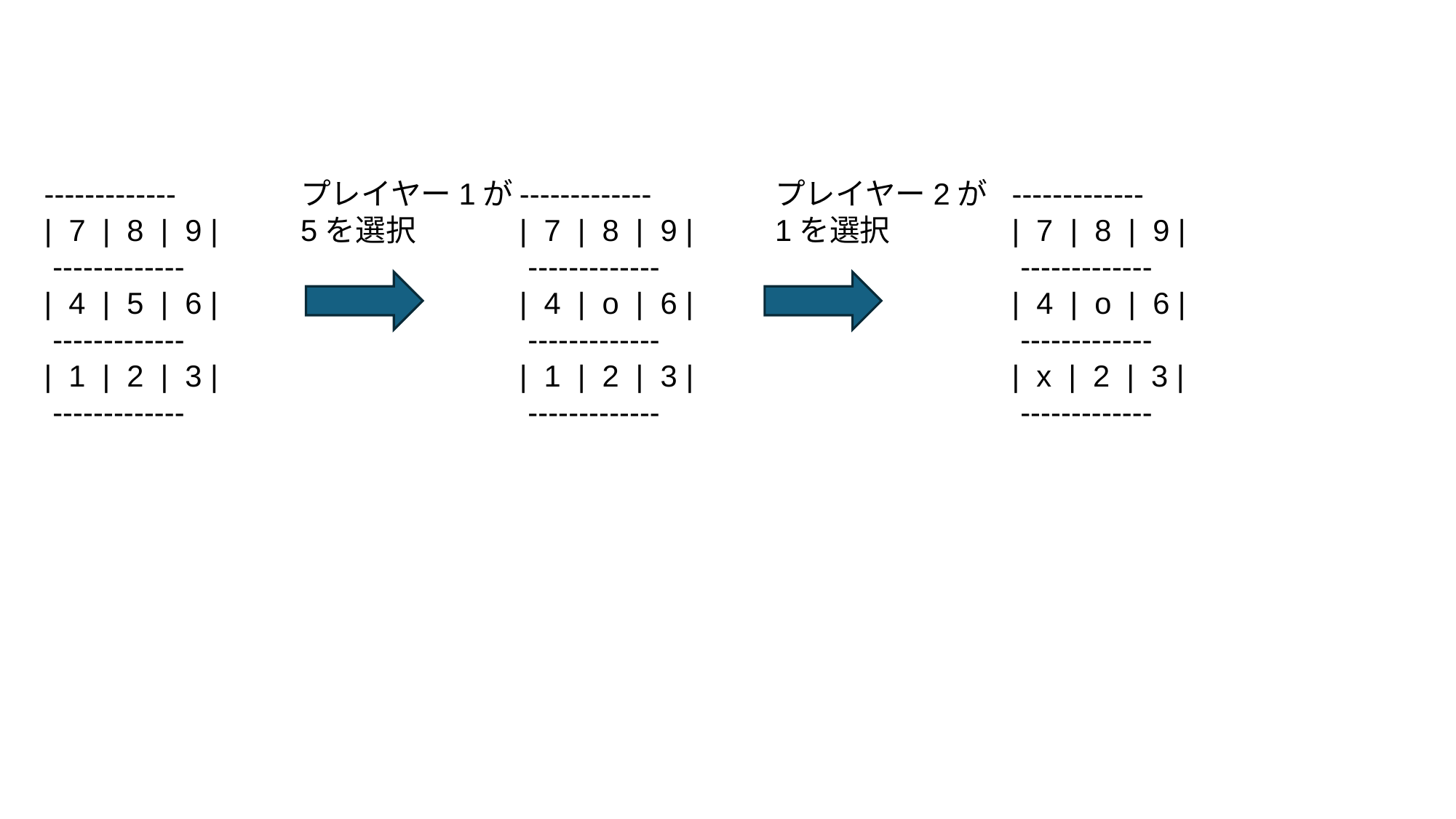

-------------
    |  7  |  8  |  9 |
     -------------
    |  4  |  o  |  6 |
     -------------
    |  x  |  2  |  3 |
     -------------
    -------------
    |  7  |  8  |  9 |
     -------------
    |  4  |  5  |  6 |
     -------------
    |  1  |  2  |  3 |
     -------------
    -------------
    |  7  |  8  |  9 |
     -------------
    |  4  |  o  |  6 |
     -------------
    |  1  |  2  |  3 |
     -------------
プレイヤー1が
5を選択
プレイヤー2が
1を選択